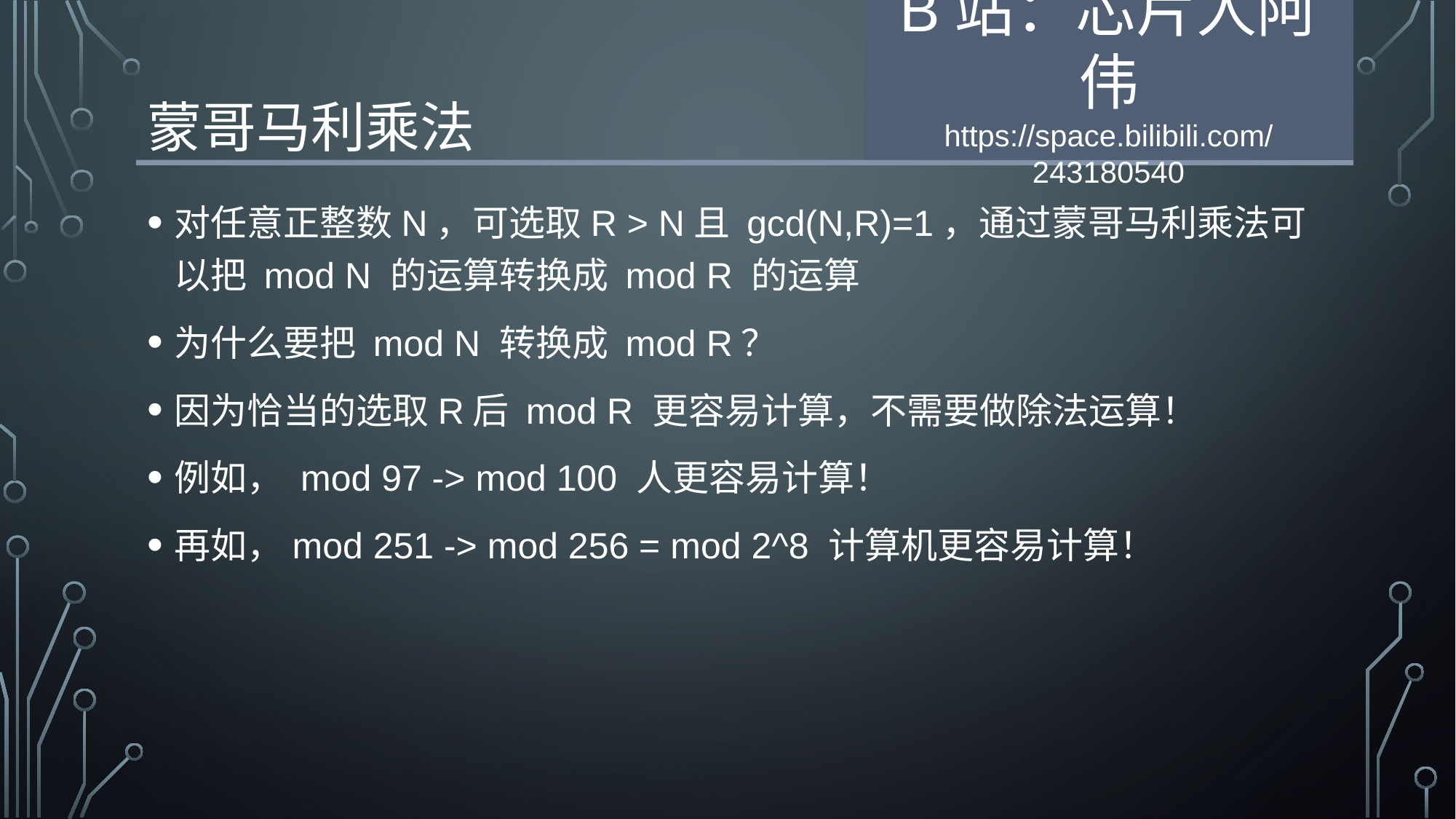

B站：芯片人阿伟
https://space.bilibili.com/243180540
# 蒙哥马利乘法

对任意正整数N，可选取R > N且 gcd(N,R)=1，通过蒙哥马利乘法可以把 mod N 的运算转换成 mod R 的运算
为什么要把 mod N 转换成 mod R？
因为恰当的选取R后 mod R 更容易计算，不需要做除法运算！
例如， mod 97 -> mod 100 人更容易计算！
再如，mod 251 -> mod 256 = mod 2^8 计算机更容易计算！